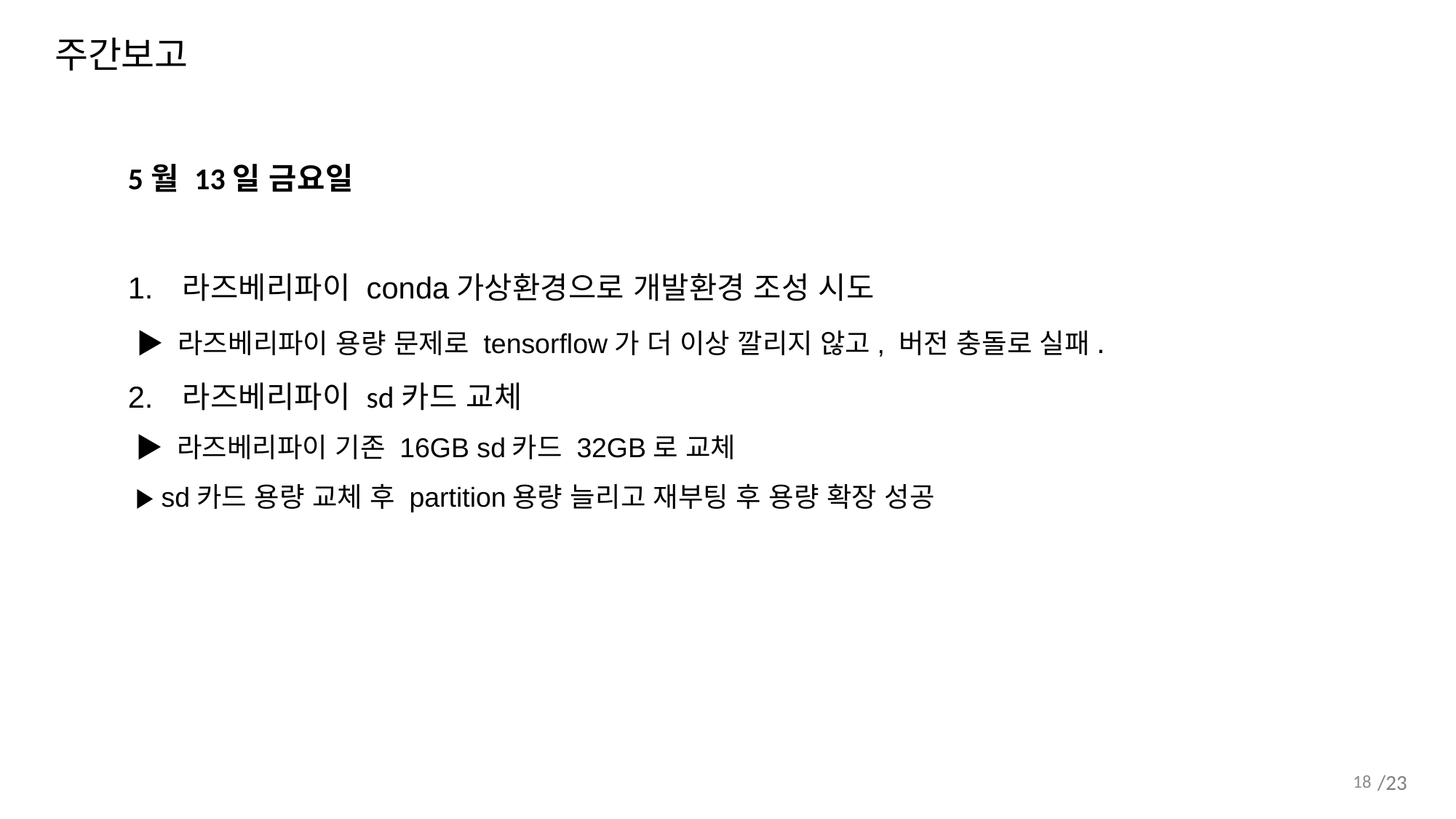

주간보고
5월 13일 금요일

라즈베리파이 conda가상환경으로 개발환경 조성 시도
 ▶ 라즈베리파이 용량 문제로 tensorflow가 더 이상 깔리지 않고, 버전 충돌로 실패.
라즈베리파이 sd카드 교체
 ▶ 라즈베리파이 기존 16GB sd카드 32GB로 교체
 ▶ sd카드 용량 교체 후 partition용량 늘리고 재부팅 후 용량 확장 성공
18